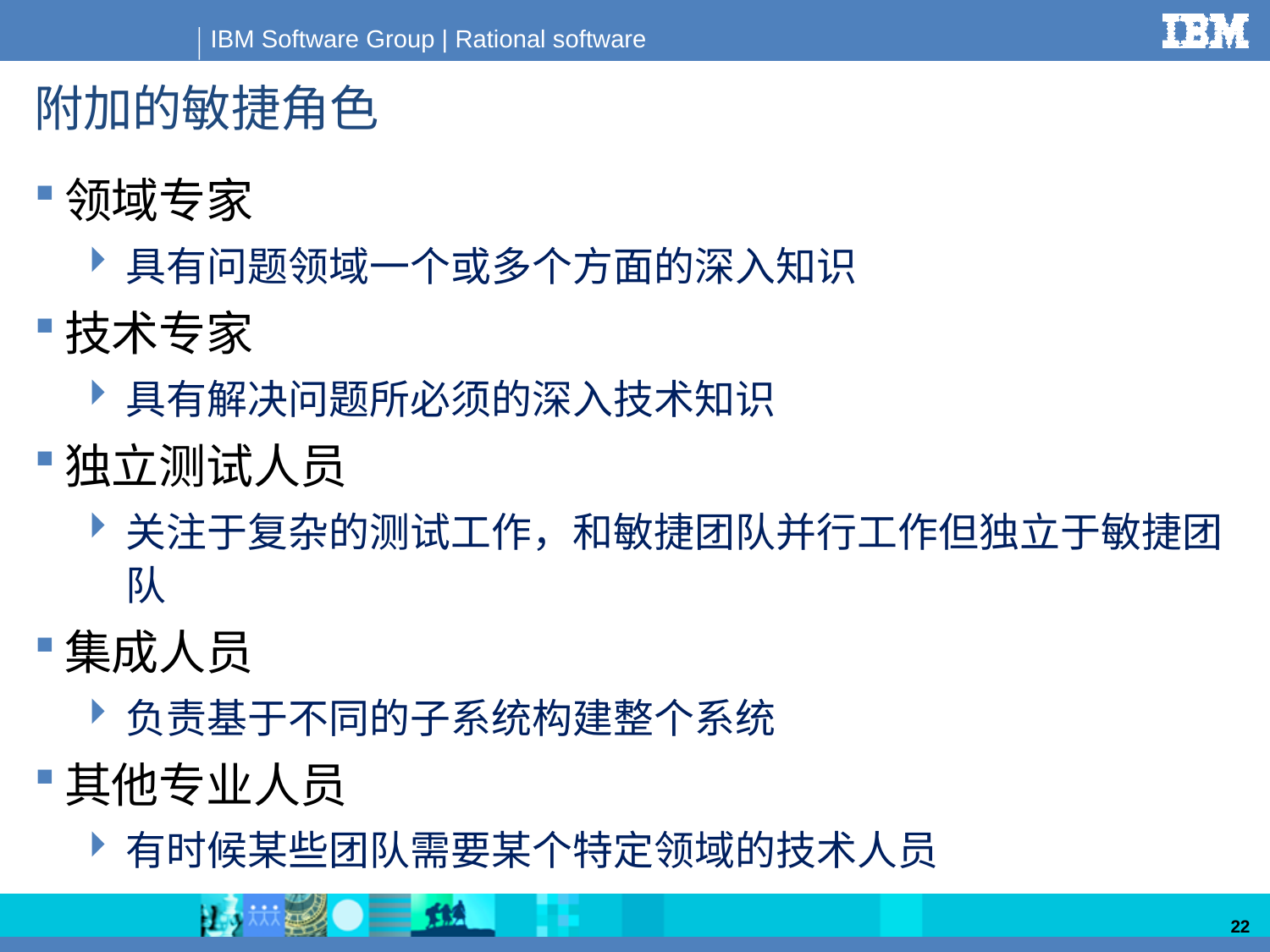

# 附加的敏捷角色
领域专家
具有问题领域一个或多个方面的深入知识
技术专家
具有解决问题所必须的深入技术知识
独立测试人员
关注于复杂的测试工作，和敏捷团队并行工作但独立于敏捷团队
集成人员
负责基于不同的子系统构建整个系统
其他专业人员
有时候某些团队需要某个特定领域的技术人员
22